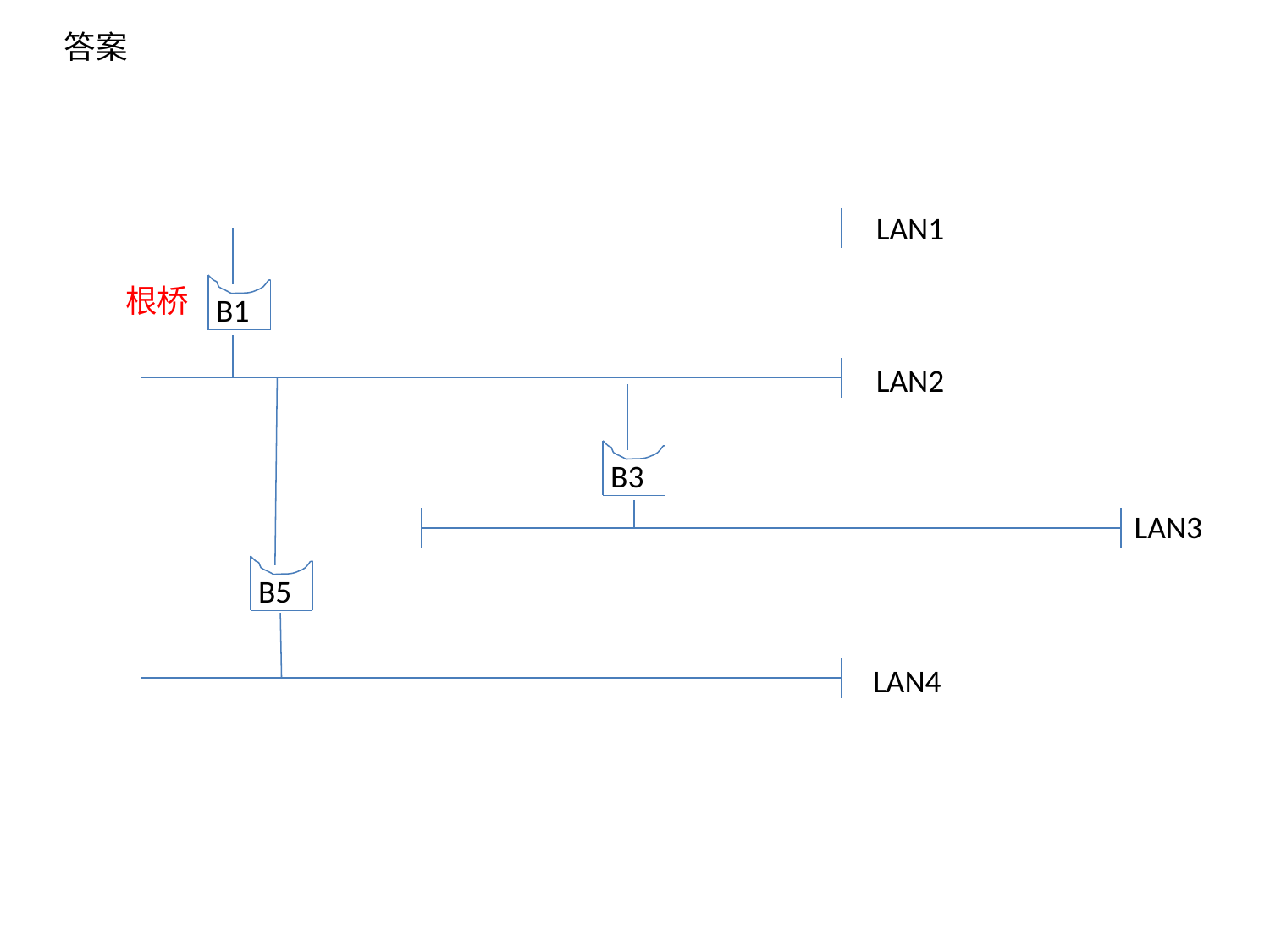

答案
LAN1
根桥

B1
LAN2

B3
LAN3

B5
LAN4